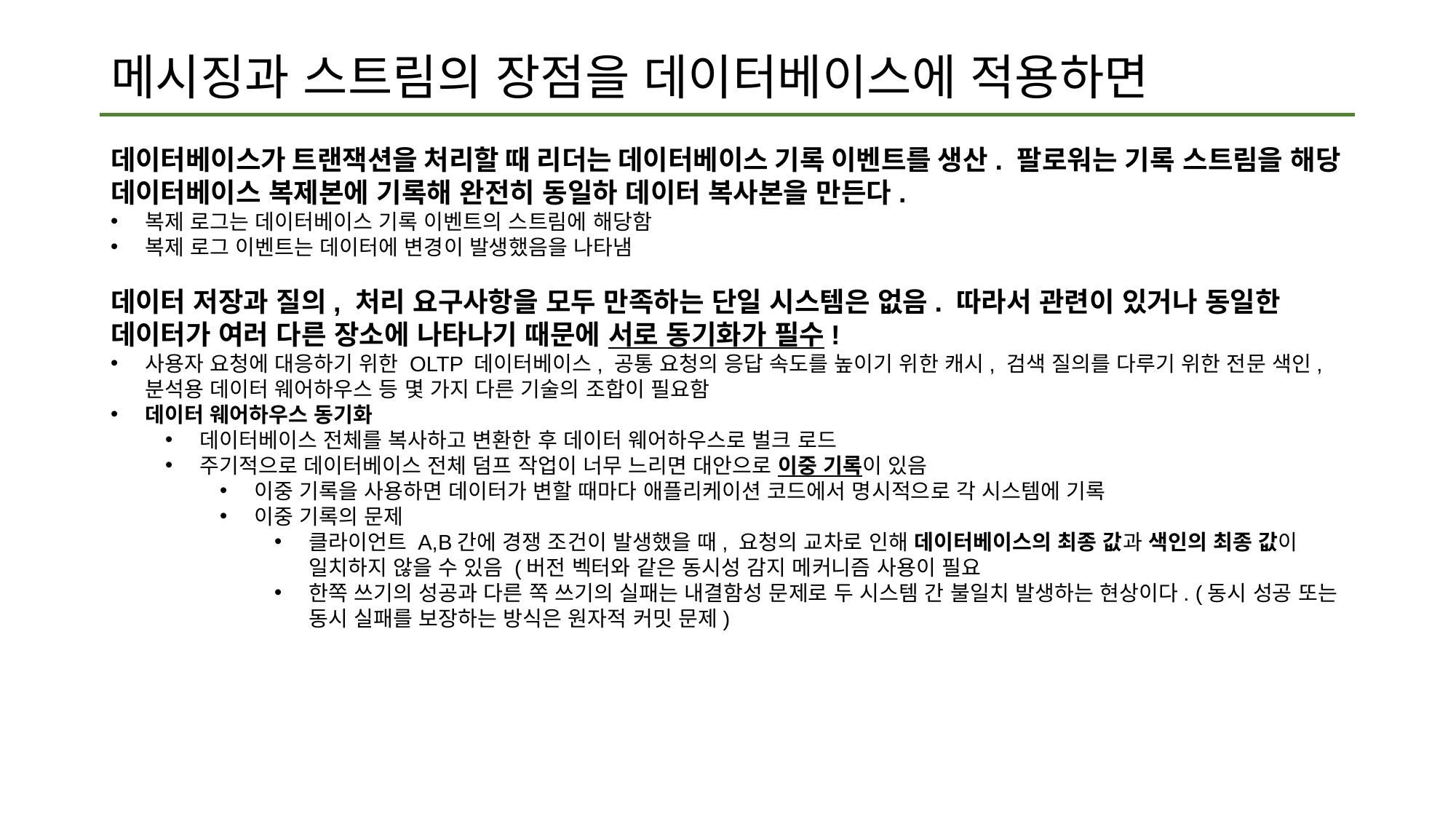

# 메시징과 스트림의 장점을 데이터베이스에 적용하면
데이터베이스가 트랜잭션을 처리할 때 리더는 데이터베이스 기록 이벤트를 생산. 팔로워는 기록 스트림을 해당 데이터베이스 복제본에 기록해 완전히 동일하 데이터 복사본을 만든다.
복제 로그는 데이터베이스 기록 이벤트의 스트림에 해당함
복제 로그 이벤트는 데이터에 변경이 발생했음을 나타냄

데이터 저장과 질의, 처리 요구사항을 모두 만족하는 단일 시스템은 없음. 따라서 관련이 있거나 동일한 데이터가 여러 다른 장소에 나타나기 때문에 서로 동기화가 필수!
사용자 요청에 대응하기 위한 OLTP 데이터베이스, 공통 요청의 응답 속도를 높이기 위한 캐시, 검색 질의를 다루기 위한 전문 색인, 분석용 데이터 웨어하우스 등 몇 가지 다른 기술의 조합이 필요함
데이터 웨어하우스 동기화
데이터베이스 전체를 복사하고 변환한 후 데이터 웨어하우스로 벌크 로드
주기적으로 데이터베이스 전체 덤프 작업이 너무 느리면 대안으로 이중 기록이 있음
이중 기록을 사용하면 데이터가 변할 때마다 애플리케이션 코드에서 명시적으로 각 시스템에 기록
이중 기록의 문제
클라이언트 A,B간에 경쟁 조건이 발생했을 때, 요청의 교차로 인해 데이터베이스의 최종 값과 색인의 최종 값이 일치하지 않을 수 있음 (버전 벡터와 같은 동시성 감지 메커니즘 사용이 필요
한쪽 쓰기의 성공과 다른 쪽 쓰기의 실패는 내결함성 문제로 두 시스템 간 불일치 발생하는 현상이다. (동시 성공 또는 동시 실패를 보장하는 방식은 원자적 커밋 문제)